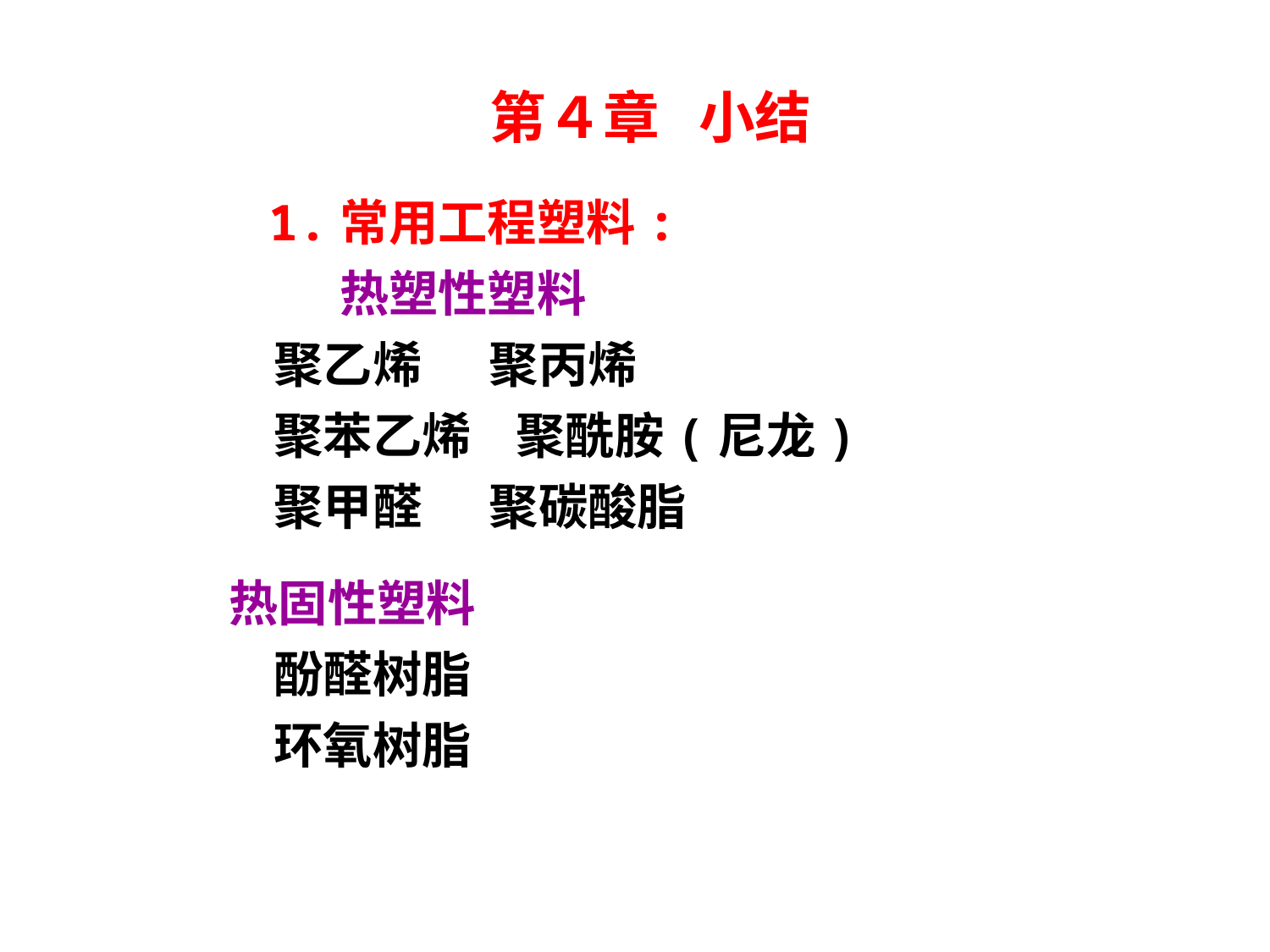

第４章   小结

    1.常用工程塑料:
      热塑性塑料
          聚乙烯      聚丙烯
          聚苯乙烯    聚酰胺(尼龙)
          聚甲醛      聚碳酸脂
      热固性塑料
          酚醛树脂
          环氧树脂